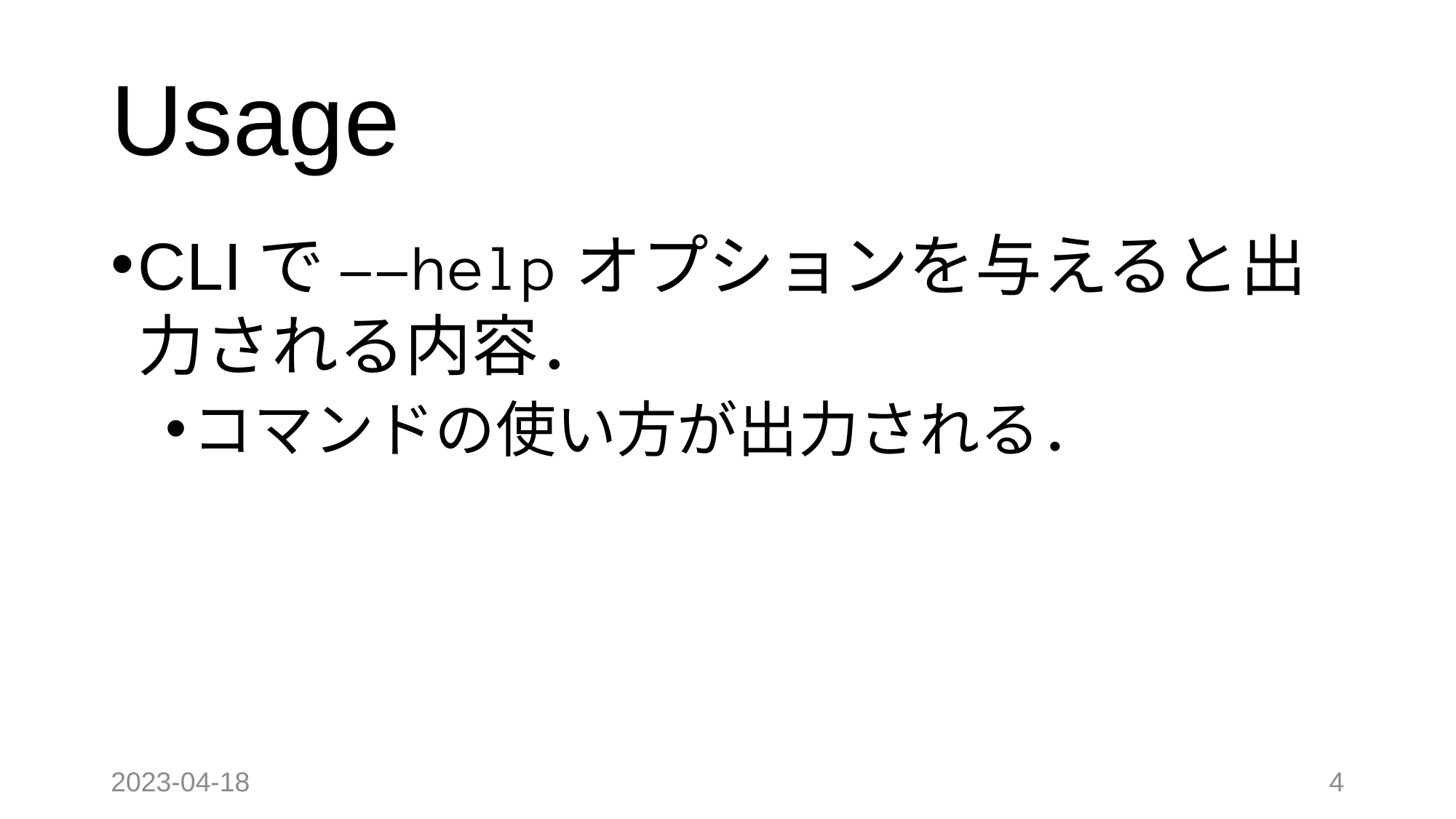

# Usage
CLIで--helpオプションを与えると出力される内容．
コマンドの使い方が出力される．

2023-04-18
4